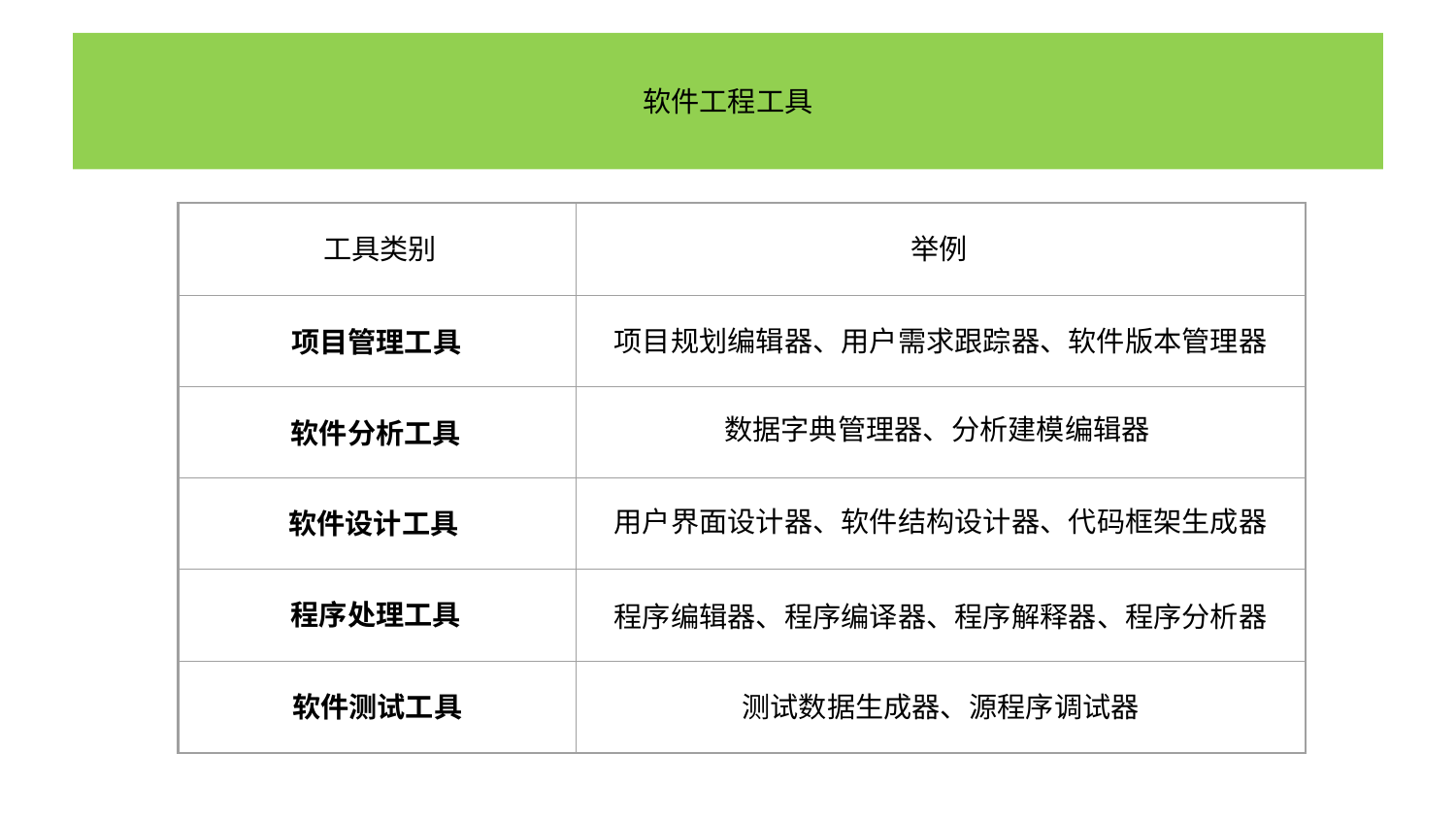

# 软件工程工具

工具类别

举例

项目管理工具

项目规划编辑器、用户需求跟踪器、软件版本管理器

软件分析工具

数据字典管理器、分析建模编辑器

软件设计工具

用户界面设计器、软件结构设计器、代码框架生成器

程序处理工具

程序编辑器、程序编译器、程序解释器、程序分析器

软件测试工具

测试数据生成器、源程序调试器